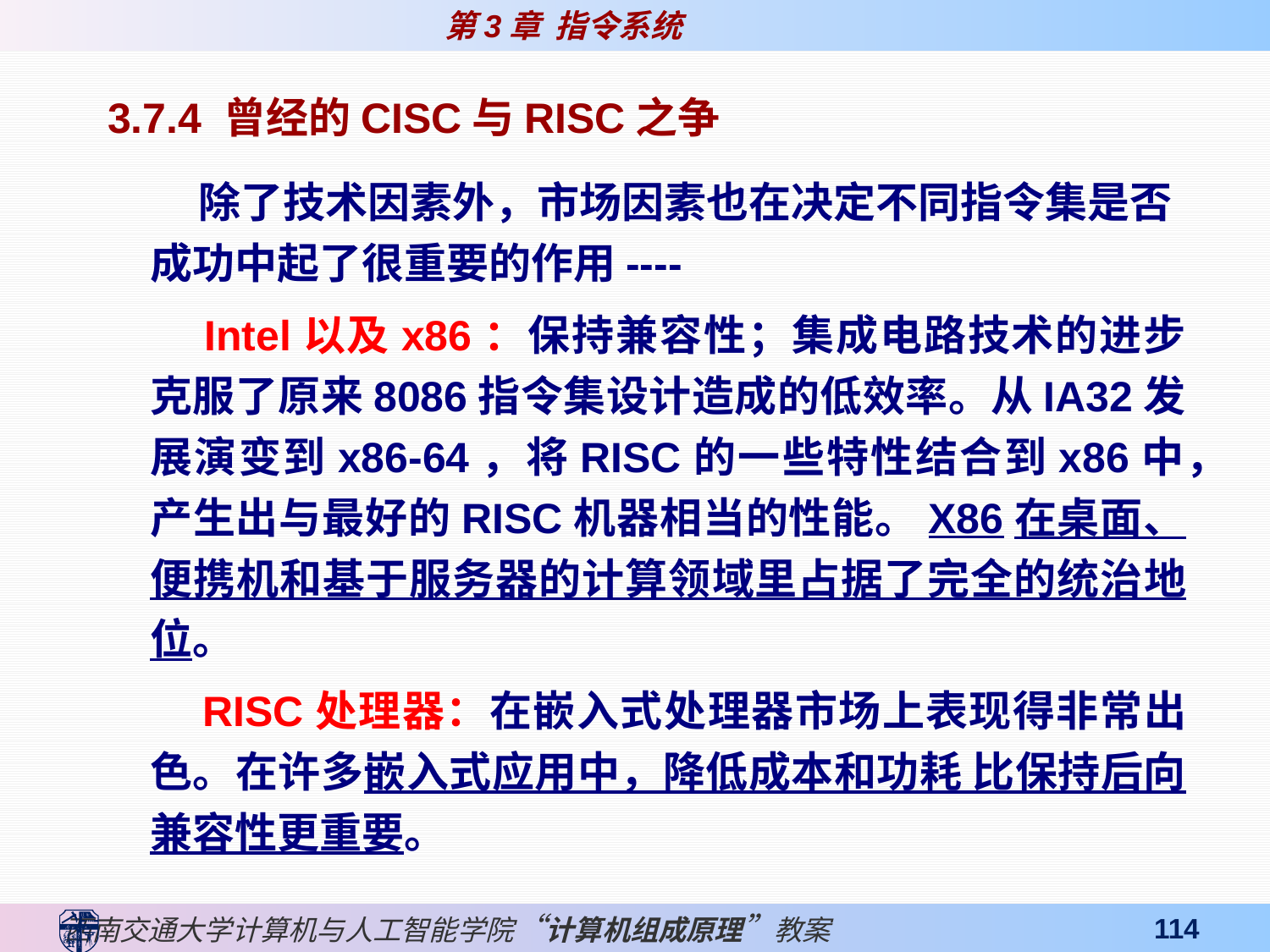

3.7.4 曾经的CISC与RISC之争
    除了技术因素外，市场因素也在决定不同指令集是否成功中起了很重要的作用----
    Intel以及x86：保持兼容性；集成电路技术的进步克服了原来8086指令集设计造成的低效率。从IA32发展演变到x86-64，将RISC的一些特性结合到x86中，产生出与最好的RISC机器相当的性能。X86在桌面、便携机和基于服务器的计算领域里占据了完全的统治地位。
    RISC处理器：在嵌入式处理器市场上表现得非常出色。在许多嵌入式应用中，降低成本和功耗 比保持后向兼容性更重要。